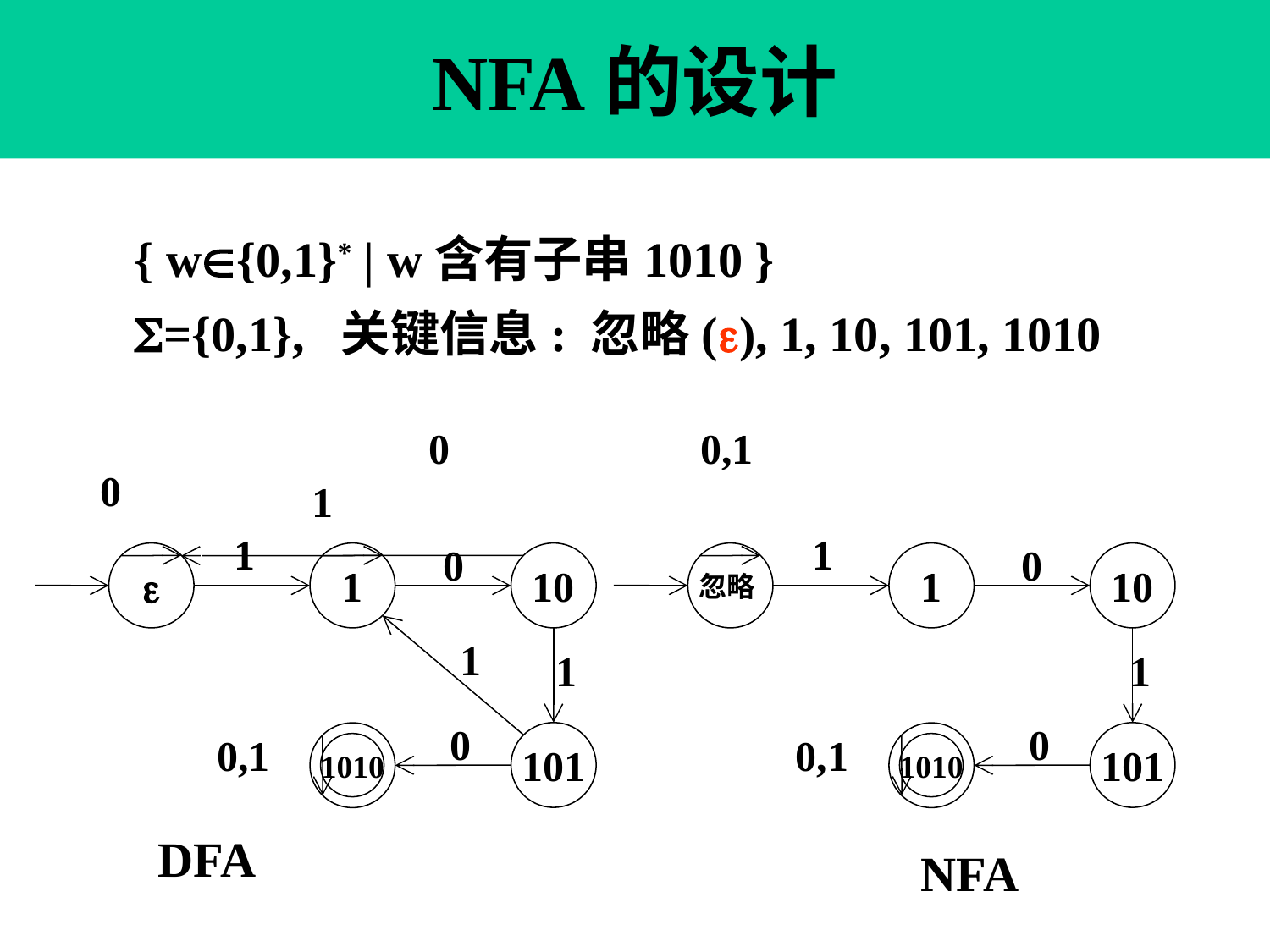

# NFA的设计
{ w∈{0,1}* | w含有子串1010 }
Σ={0,1},  关键信息: 忽略(ε), 1, 10, 101, 1010
0
0
1
1
0
ε
1
10
1
1
0
101
1010

0,1
1
0
忽略
1
10
1
0
101
0,1
1010

NFA
0,1
DFA